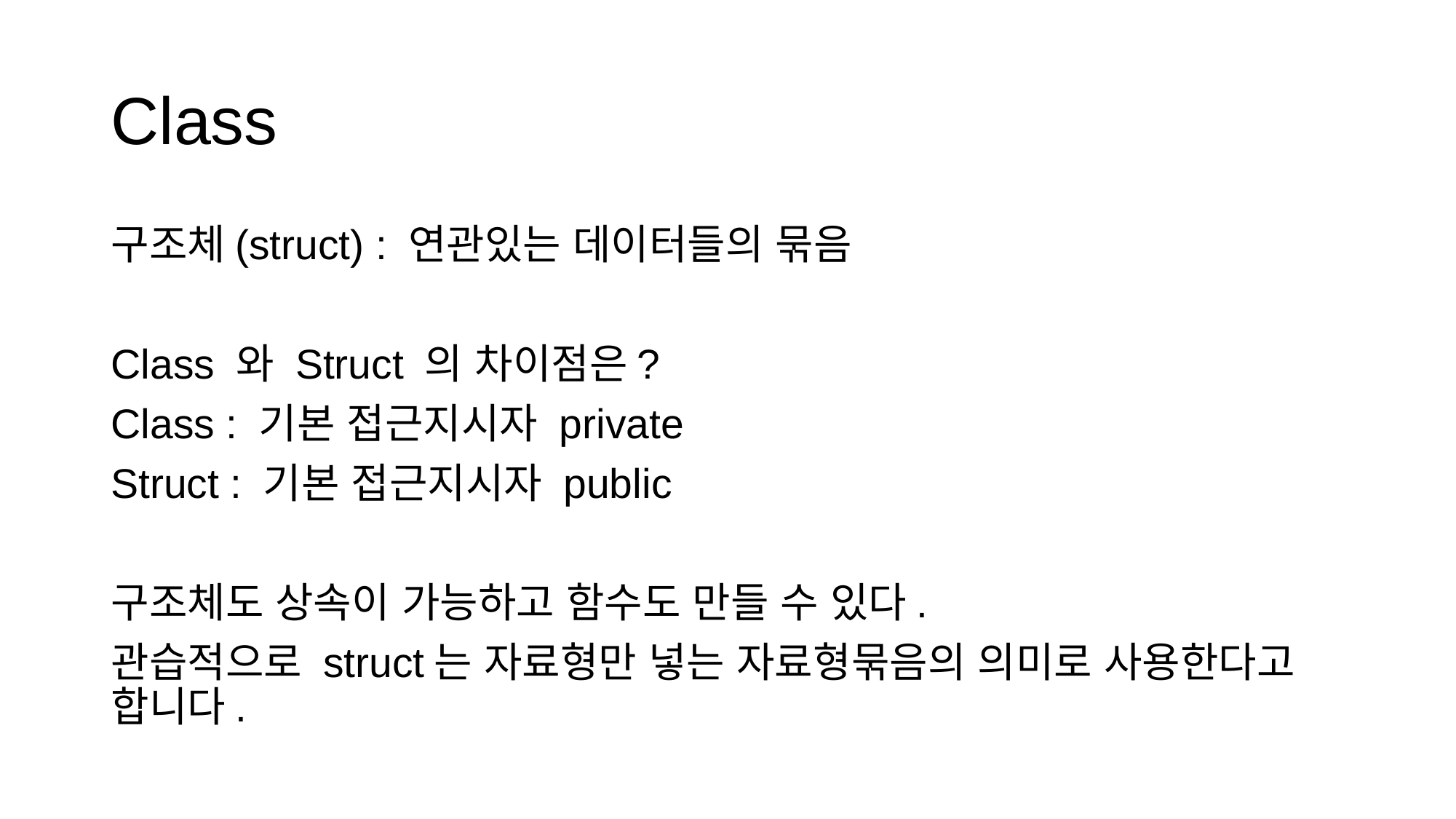

# Class
구조체(struct) : 연관있는 데이터들의 묶음

Class 와 Struct 의 차이점은?
Class : 기본 접근지시자 private
Struct : 기본 접근지시자 public

구조체도 상속이 가능하고 함수도 만들 수 있다.
관습적으로 struct는 자료형만 넣는 자료형묶음의 의미로 사용한다고 합니다.